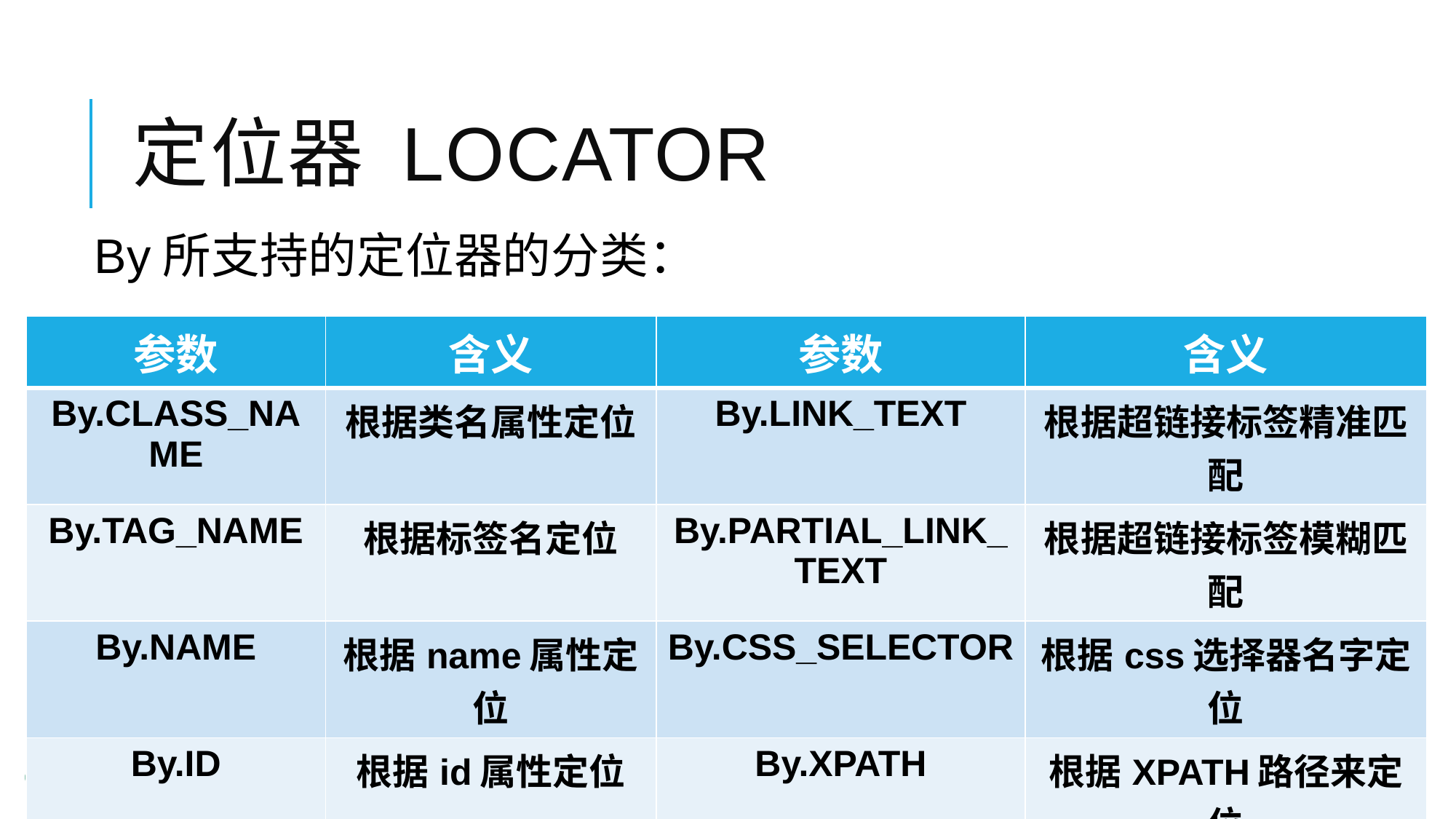

# 定位器 Locator
By所支持的定位器的分类：
| 参数 | 含义 | 参数 | 含义 |
| --- | --- | --- | --- |
| By.CLASS\_NAME | 根据类名属性定位 | By.LINK\_TEXT | 根据超链接标签精准匹配 |
| By.TAG\_NAME | 根据标签名定位 | By.PARTIAL\_LINK\_TEXT | 根据超链接标签模糊匹配 |
| By.NAME | 根据name属性定位 | By.CSS\_SELECTOR | 根据css选择器名字定位 |
| By.ID | 根据id属性定位 | By.XPATH | 根据XPATH路径来定位 |